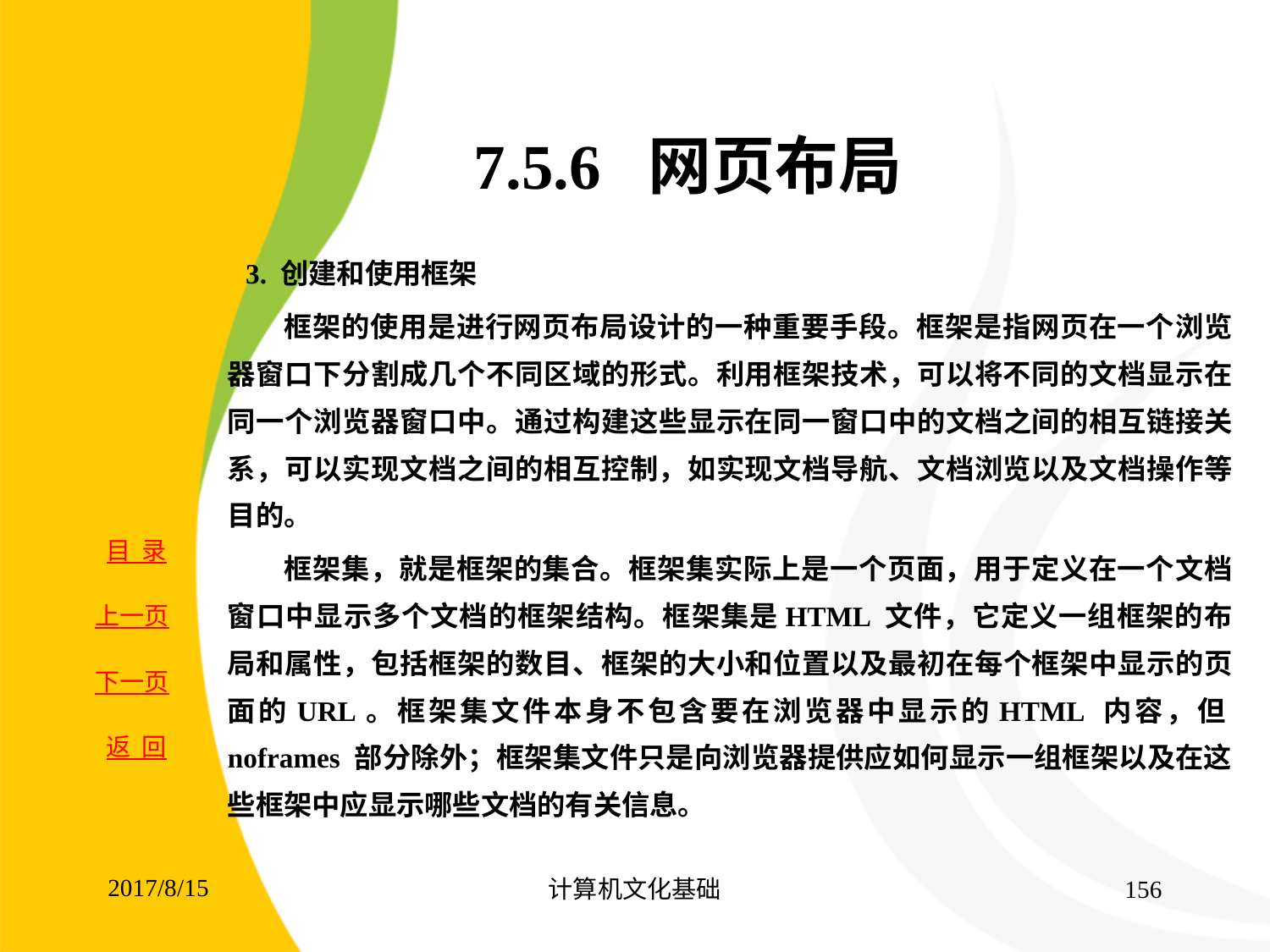

# 7.5.6  网页布局
               3. 创建和使用框架
       框架的使用是进行网页布局设计的一种重要手段。框架是指网页在一个浏览器窗口下分割成几个不同区域的形式。利用框架技术，可以将不同的文档显示在同一个浏览器窗口中。通过构建这些显示在同一窗口中的文档之间的相互链接关系，可以实现文档之间的相互控制，如实现文档导航、文档浏览以及文档操作等目的。
       框架集，就是框架的集合。框架集实际上是一个页面，用于定义在一个文档窗口中显示多个文档的框架结构。框架集是HTML 文件，它定义一组框架的布局和属性，包括框架的数目、框架的大小和位置以及最初在每个框架中显示的页面的URL。框架集文件本身不包含要在浏览器中显示的HTML 内容，但noframes 部分除外；框架集文件只是向浏览器提供应如何显示一组框架以及在这些框架中应显示哪些文档的有关信息。
2017/8/15
计算机文化基础
156